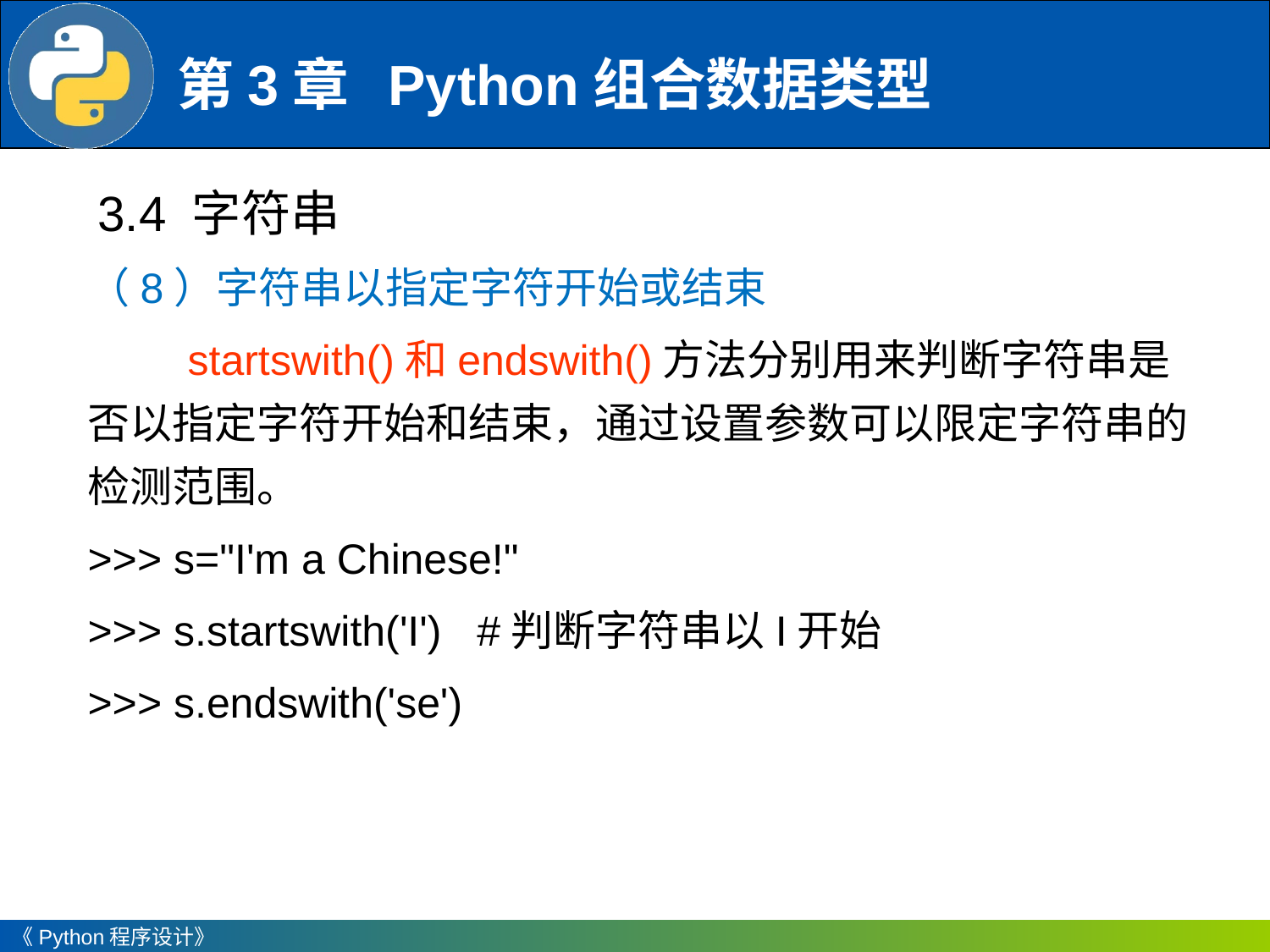

3.4 字符串
（8）字符串以指定字符开始或结束
startswith()和endswith()方法分别用来判断字符串是否以指定字符开始和结束，通过设置参数可以限定字符串的检测范围。
>>> s="I'm a Chinese!"
>>> s.startswith('I')   #判断字符串以I开始
>>> s.endswith('se')